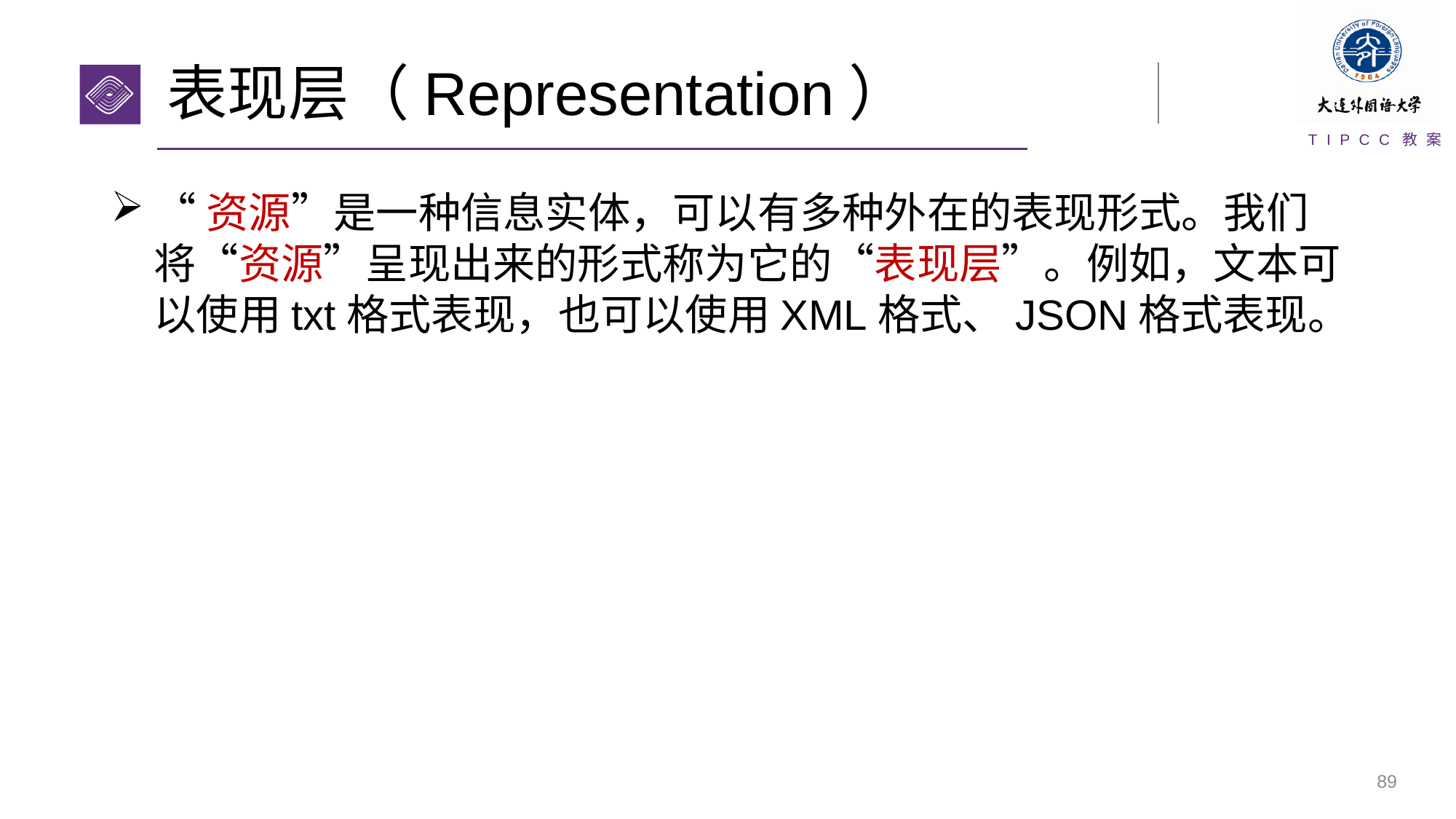

# 表现层（Representation）
“资源”是一种信息实体，可以有多种外在的表现形式。我们将“资源”呈现出来的形式称为它的“表现层”。例如，文本可以使用txt格式表现，也可以使用XML格式、JSON格式表现。

89